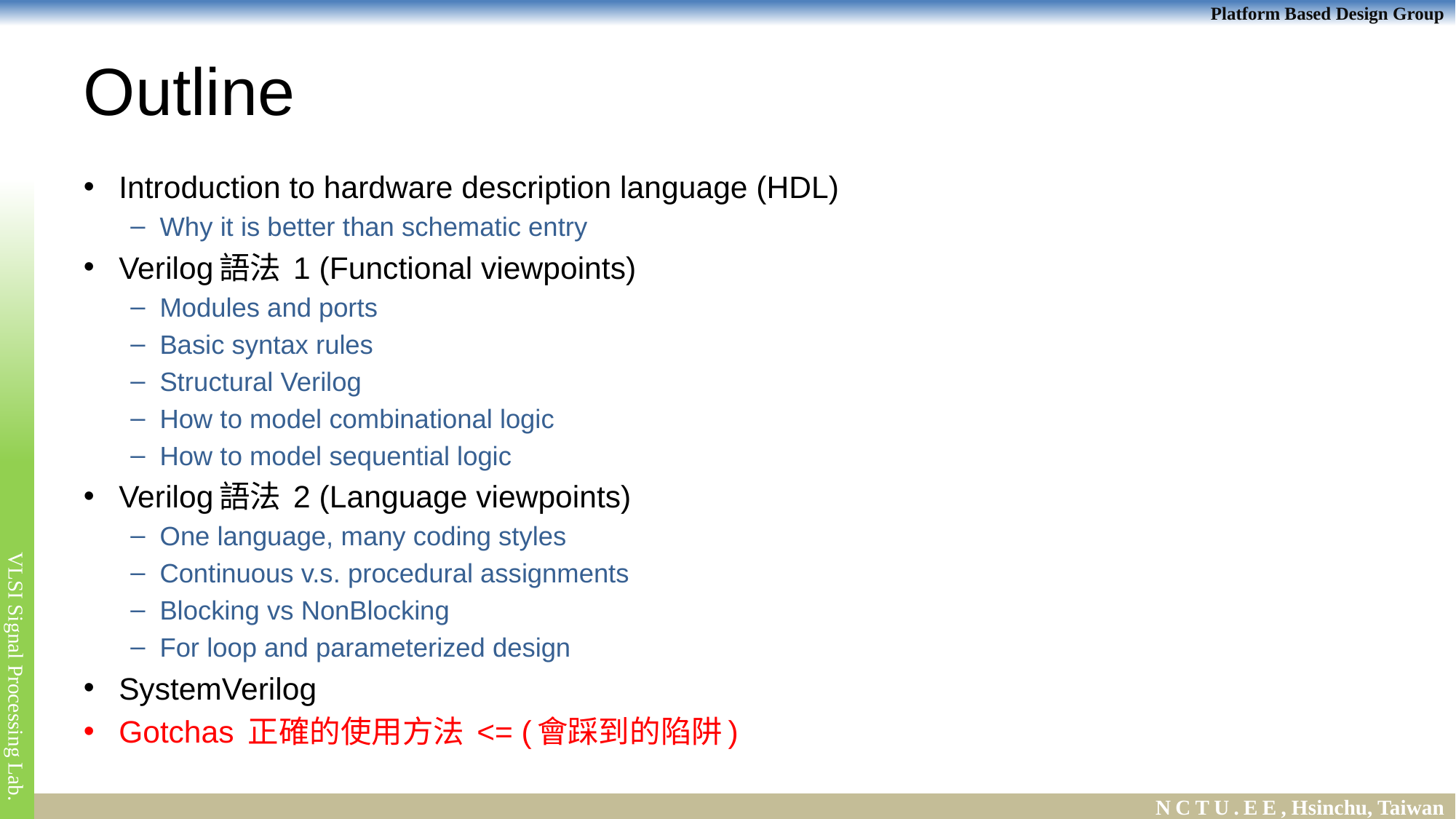

# Outline
Introduction to hardware description language (HDL)
Why it is better than schematic entry
Verilog語法 1 (Functional viewpoints)
Modules and ports
Basic syntax rules
Structural Verilog
How to model combinational logic
How to model sequential logic
Verilog語法 2 (Language viewpoints)
One language, many coding styles
Continuous v.s. procedural assignments
Blocking vs NonBlocking
For loop and parameterized design
SystemVerilog
Gotchas 正確的使用方法 <= (會踩到的陷阱)